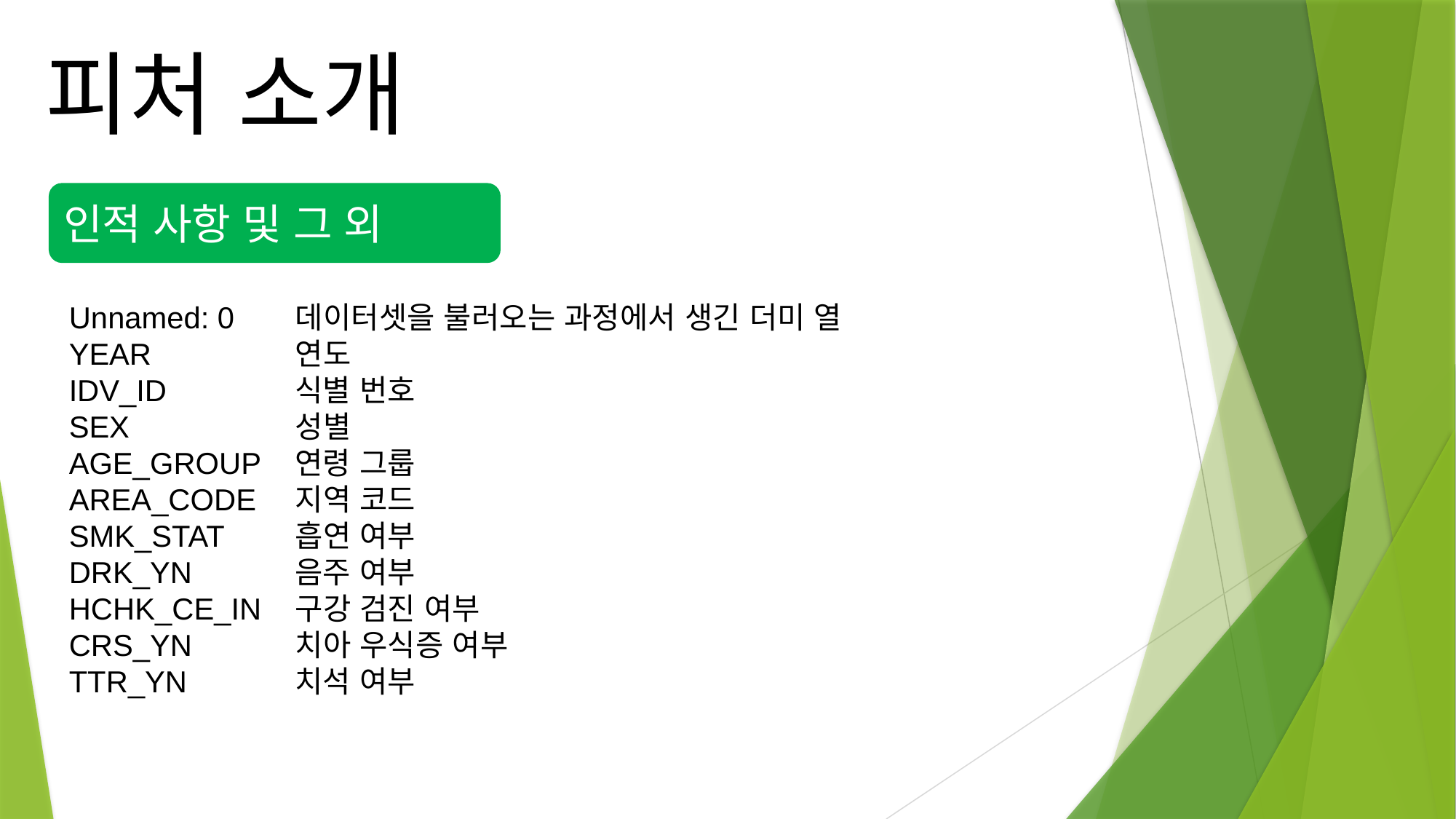

피처 소개
인적 사항 및 그 외
Unnamed: 0
YEAR
IDV_ID
SEX
AGE_GROUP
AREA_CODE
SMK_STAT
DRK_YN
HCHK_CE_IN
CRS_YN
TTR_YN
데이터셋을 불러오는 과정에서 생긴 더미 열
연도
식별 번호
성별
연령 그룹
지역 코드
흡연 여부
음주 여부
구강 검진 여부
치아 우식증 여부
치석 여부